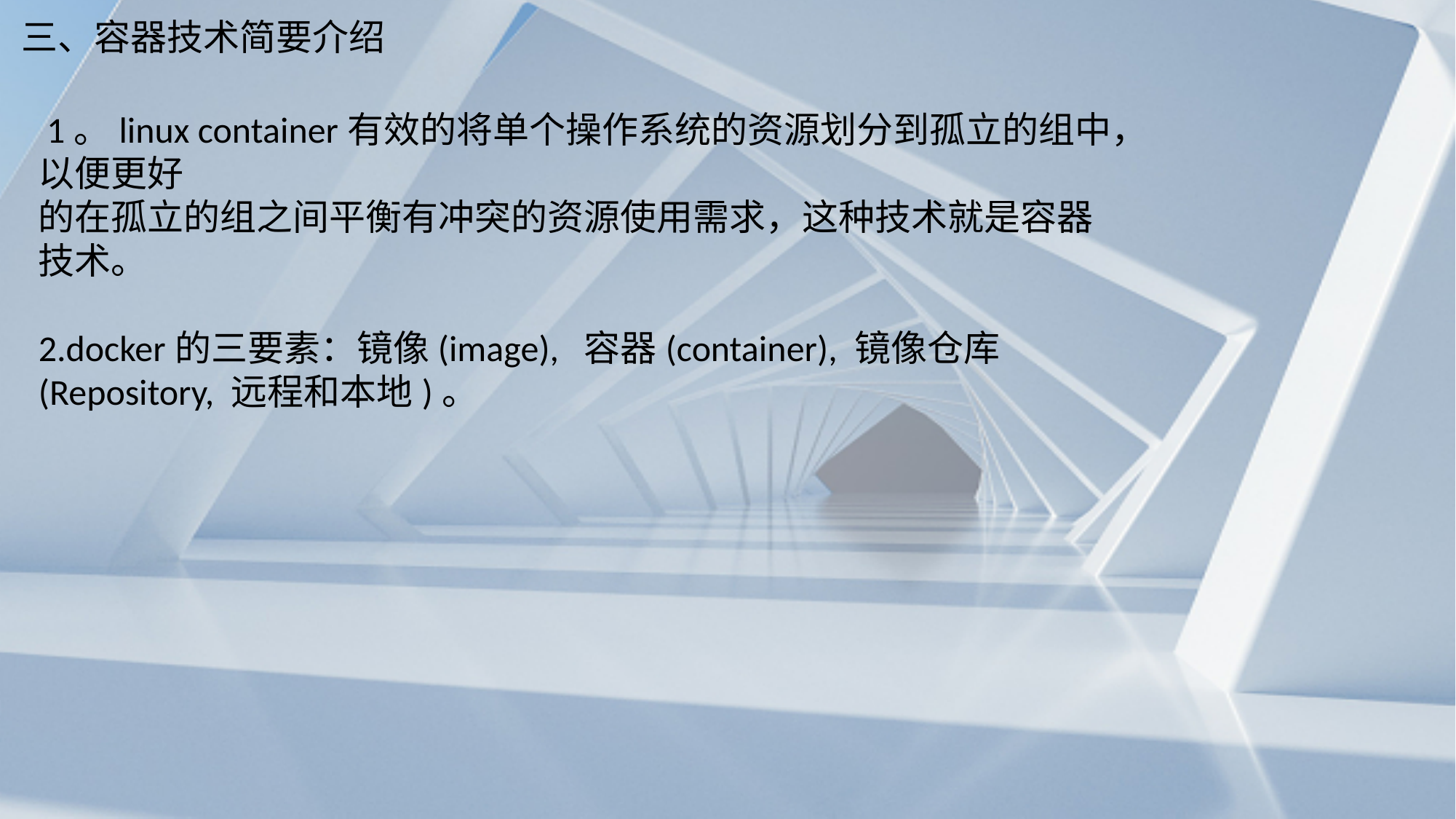

三、容器技术简要介绍
 1。linux container有效的将单个操作系统的资源划分到孤立的组中，以便更好
的在孤立的组之间平衡有冲突的资源使用需求，这种技术就是容器
技术。

2.docker的三要素：镜像(image),  容器(container), 镜像仓库
(Repository, 远程和本地)。